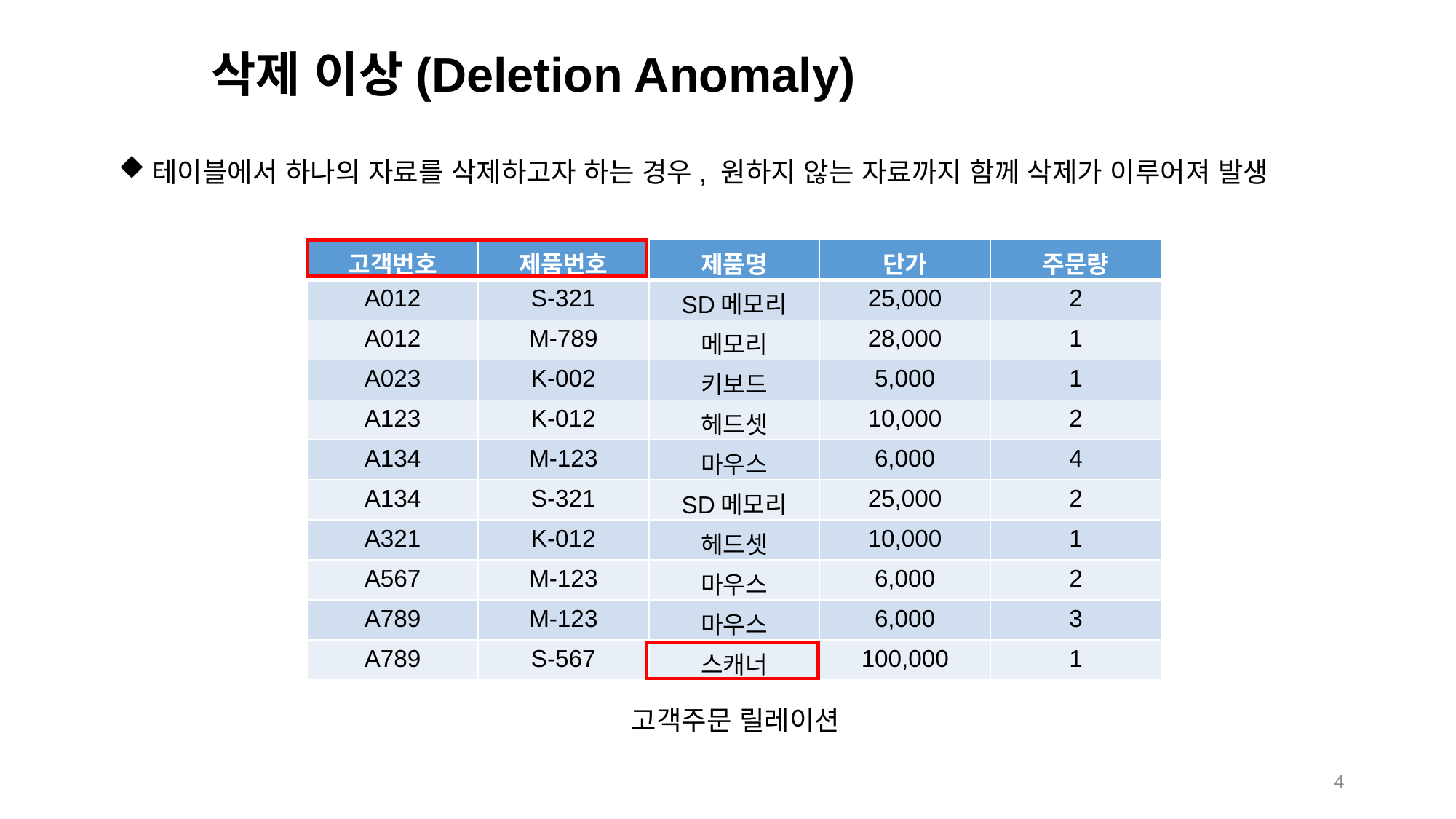

# 삭제 이상(Deletion Anomaly)
테이블에서 하나의 자료를 삭제하고자 하는 경우, 원하지 않는 자료까지 함께 삭제가 이루어져 발생
| 고객번호 | 제품번호 | 제품명 | 단가 | 주문량 |
| --- | --- | --- | --- | --- |
| A012 | S-321 | SD메모리 | 25,000 | 2 |
| A012 | M-789 | 메모리 | 28,000 | 1 |
| A023 | K-002 | 키보드 | 5,000 | 1 |
| A123 | K-012 | 헤드셋 | 10,000 | 2 |
| A134 | M-123 | 마우스 | 6,000 | 4 |
| A134 | S-321 | SD메모리 | 25,000 | 2 |
| A321 | K-012 | 헤드셋 | 10,000 | 1 |
| A567 | M-123 | 마우스 | 6,000 | 2 |
| A789 | M-123 | 마우스 | 6,000 | 3 |
| A789 | S-567 | 스캐너 | 100,000 | 1 |

고객주문 릴레이션
4